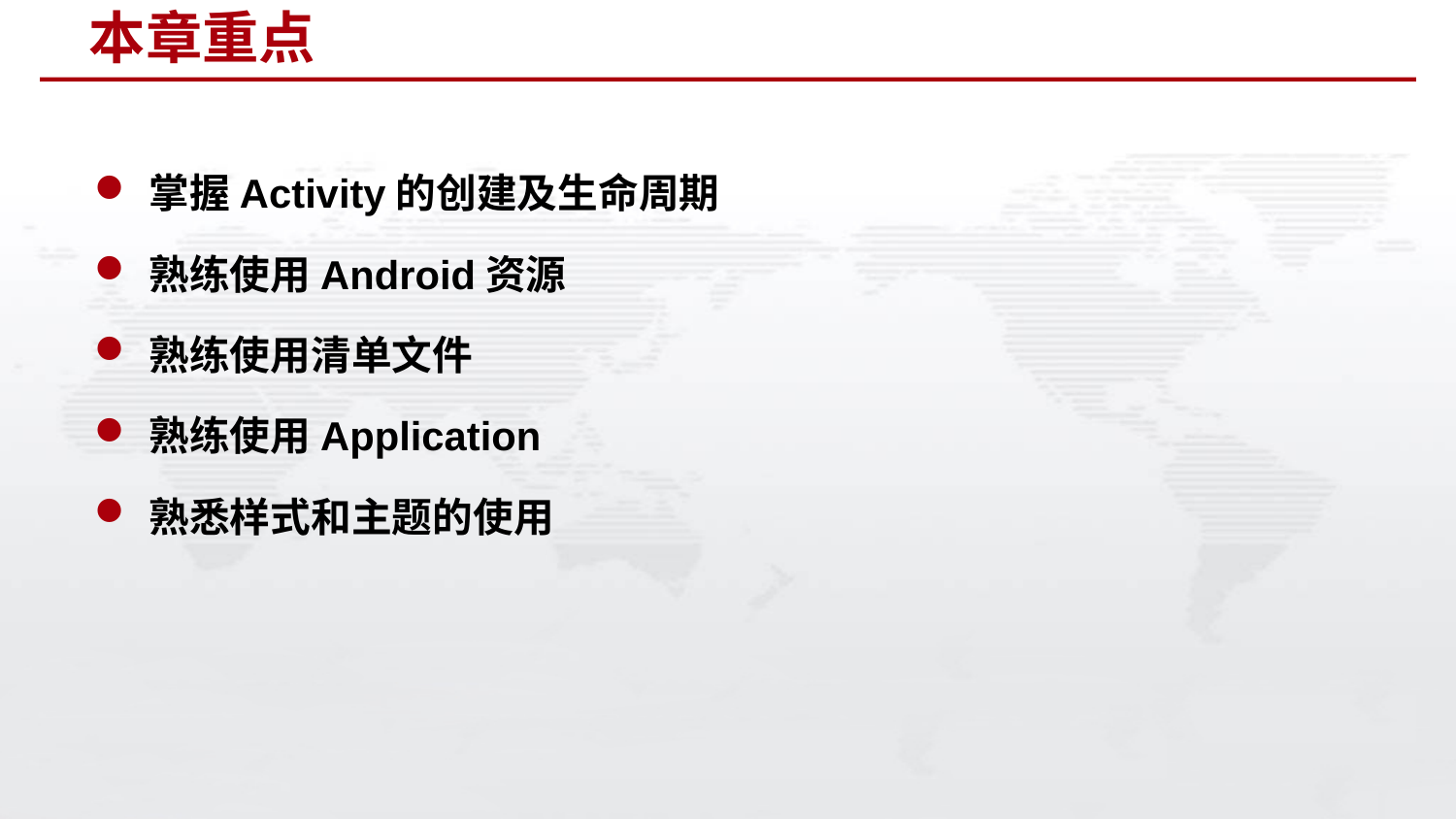

# 本章重点
掌握Activity的创建及生命周期
熟练使用Android资源
熟练使用清单文件
熟练使用Application
熟悉样式和主题的使用